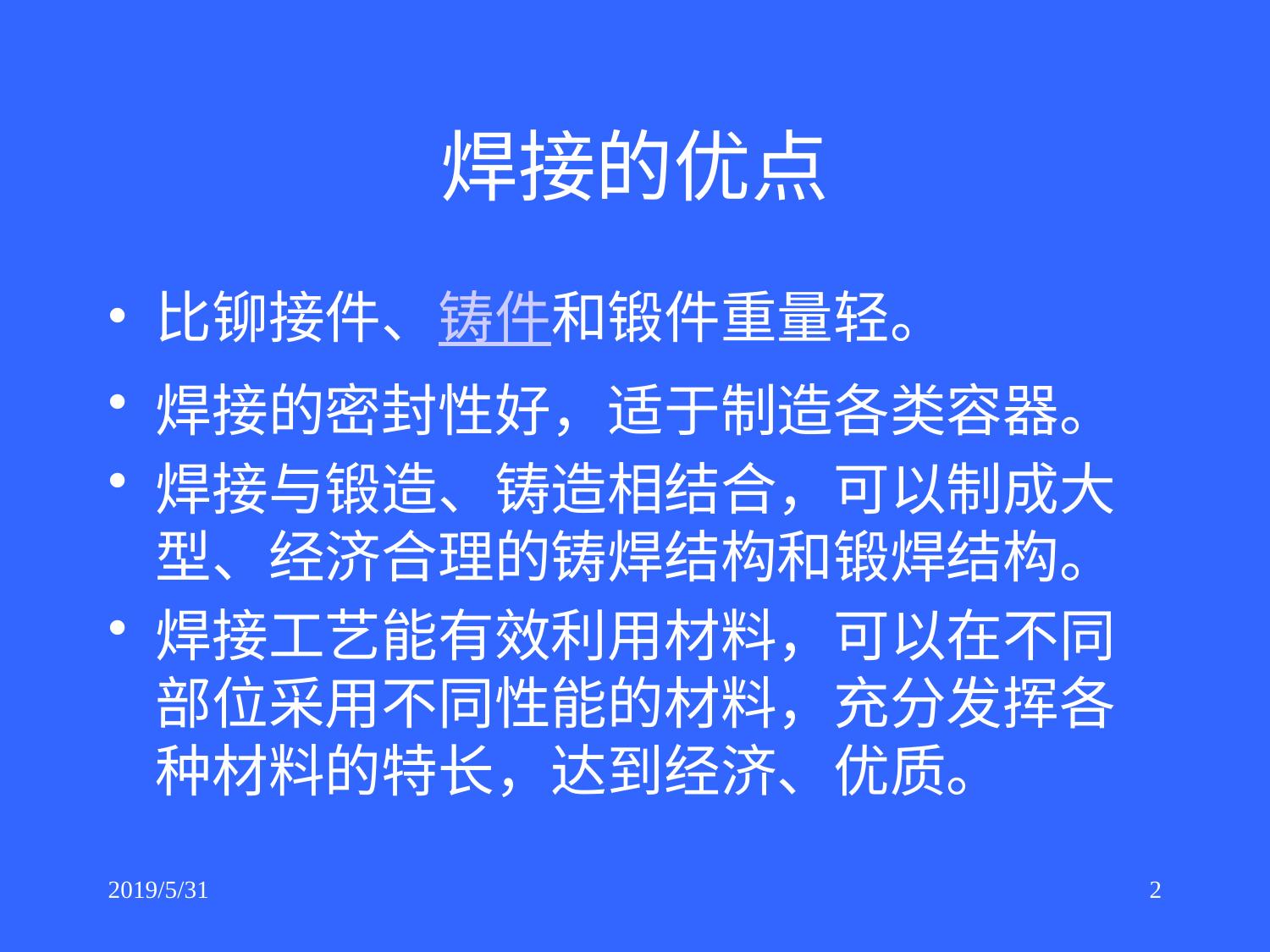

# 焊接的优点
比铆接件、铸件和锻件重量轻。
焊接的密封性好，适于制造各类容器。
焊接与锻造、铸造相结合，可以制成大型、经济合理的铸焊结构和锻焊结构。
焊接工艺能有效利用材料，可以在不同部位采用不同性能的材料，充分发挥各种材料的特长，达到经济、优质。
2019/5/31
2